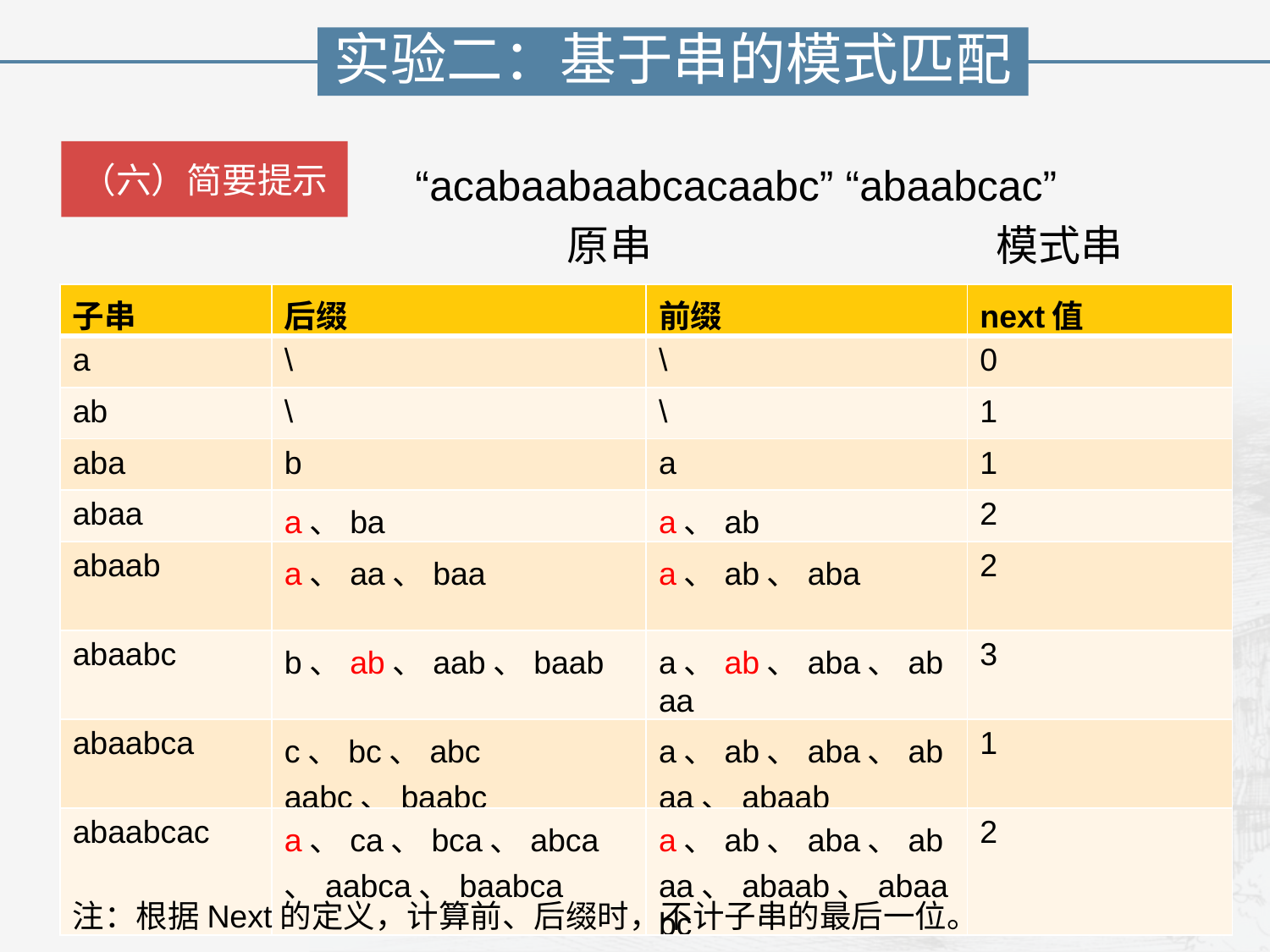

实验二：基于串的模式匹配
（六）简要提示
“acabaabaabcacaabc” “abaabcac”
原串
模式串
| 子串 | 后缀 | 前缀 | next值 |
| --- | --- | --- | --- |
| a | \ | \ | 0 |
| ab | \ | \ | 1 |
| aba | b | a | 1 |
| abaa | a、ba | a、ab | 2 |
| abaab | a、aa、baa | a、ab、aba | 2 |
| abaabc | b、ab、aab、baab | a、ab、aba、abaa | 3 |
| abaabca | c、bc、abc aabc、baabc | a、ab、aba、abaa、abaab | 1 |
| abaabcac | a、ca、bca、abca、aabca、baabca | a、ab、aba、abaa、abaab、abaabc | 2 |
注：根据Next的定义，计算前、后缀时，不计子串的最后一位。